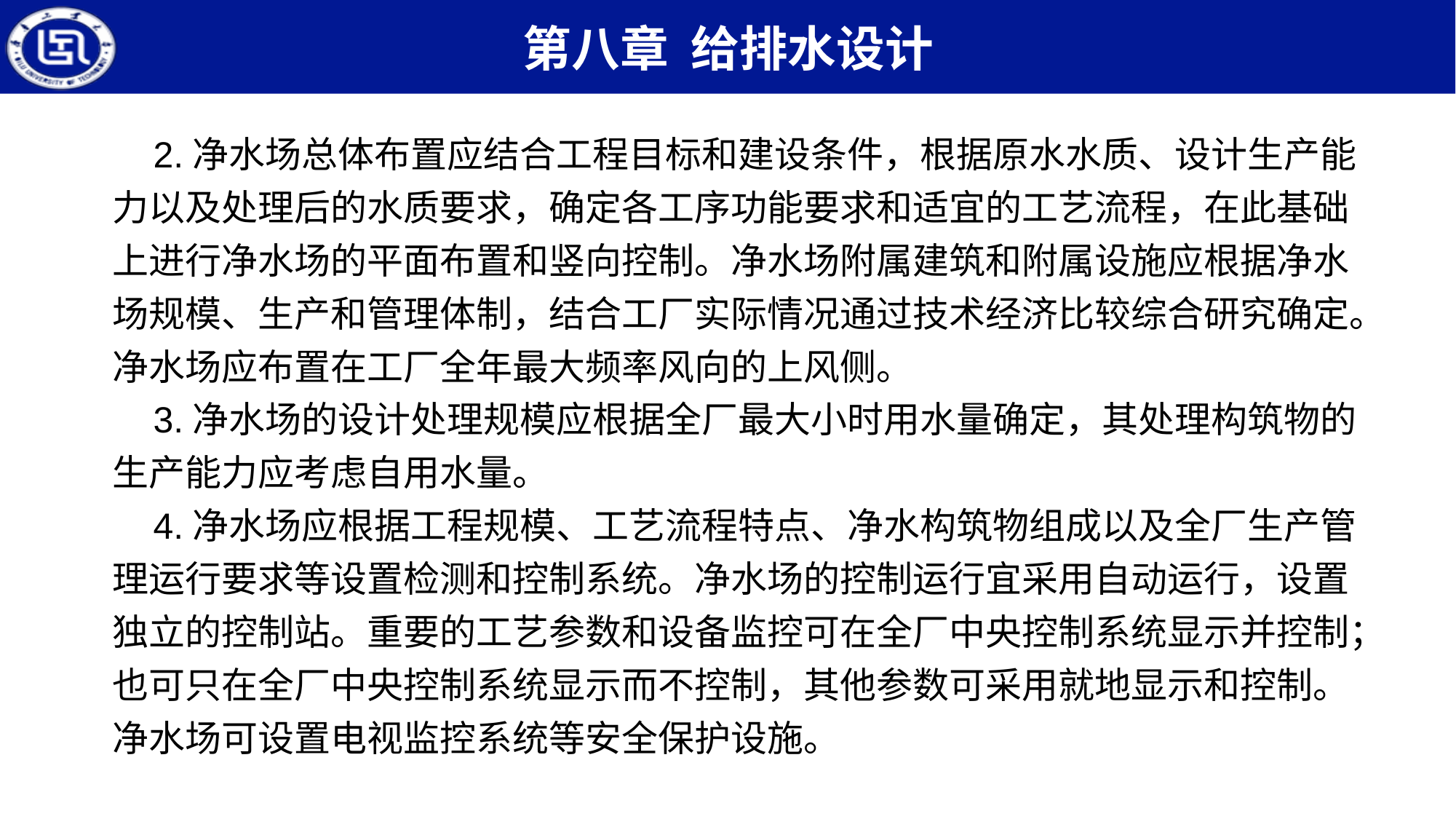

2.净水场总体布置应结合工程目标和建设条件，根据原水水质、设计生产能力以及处理后的水质要求，确定各工序功能要求和适宜的工艺流程，在此基础上进行净水场的平面布置和竖向控制。净水场附属建筑和附属设施应根据净水场规模、生产和管理体制，结合工厂实际情况通过技术经济比较综合研究确定。净水场应布置在工厂全年最大频率风向的上风侧。
    3.净水场的设计处理规模应根据全厂最大小时用水量确定，其处理构筑物的生产能力应考虑自用水量。
    4.净水场应根据工程规模、工艺流程特点、净水构筑物组成以及全厂生产管理运行要求等设置检测和控制系统。净水场的控制运行宜采用自动运行，设置独立的控制站。重要的工艺参数和设备监控可在全厂中央控制系统显示并控制；也可只在全厂中央控制系统显示而不控制，其他参数可采用就地显示和控制。净水场可设置电视监控系统等安全保护设施。